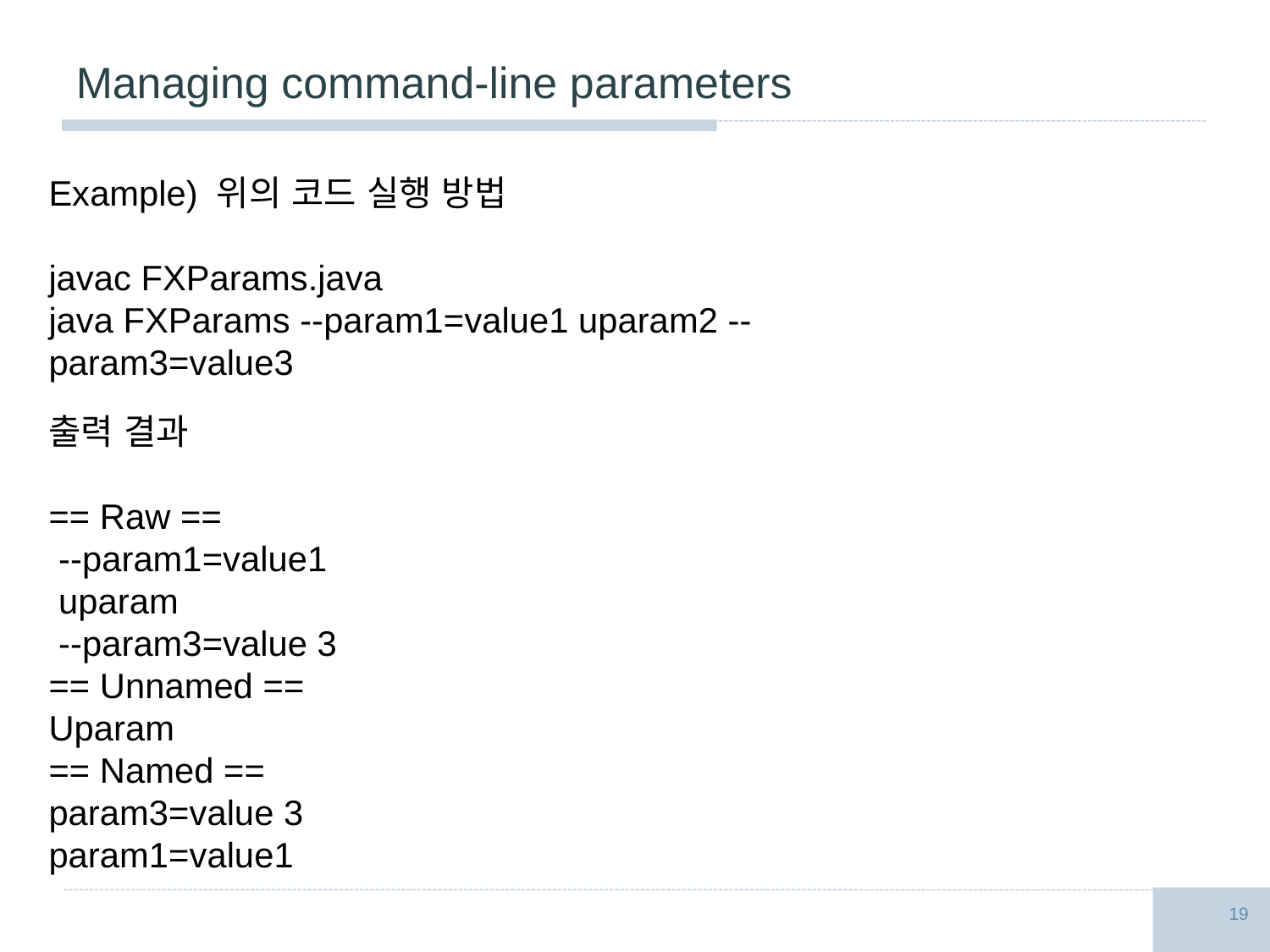

# Managing command-line parameters
Example) 위의 코드 실행 방법

javac FXParams.java
java FXParams --param1=value1 uparam2 --param3=value3
출력 결과

== Raw ==
 --param1=value1
 uparam
 --param3=value 3
== Unnamed ==
Uparam
== Named ==
param3=value 3
param1=value1